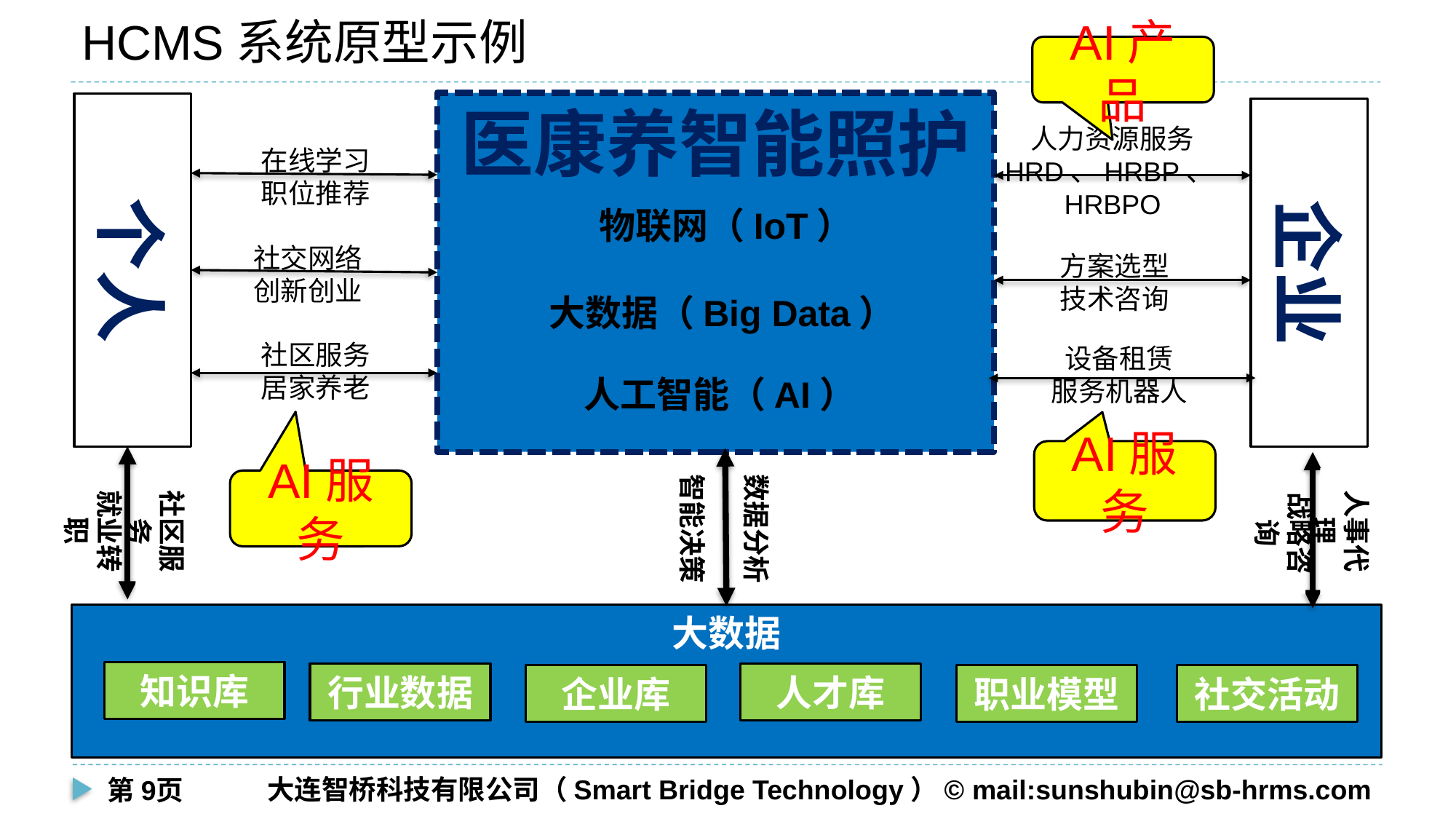

# HCMS系统原型示例
AI产品
医康养智能照护
个人
企业
人力资源服务
HRD、HRBP、HRBPO
在线学习
职位推荐
物联网（IoT）
社交网络
创新创业
方案选型
技术咨询
大数据（Big Data）
设备租赁
服务机器人
社区服务
居家养老
人工智能（AI）
AI服务
智能决策
数据分析
就业转职
社区服务
人事代理
AI服务
战略咨询
大数据
知识库
行业数据
人才库
企业库
职业模型
社交活动
第9页